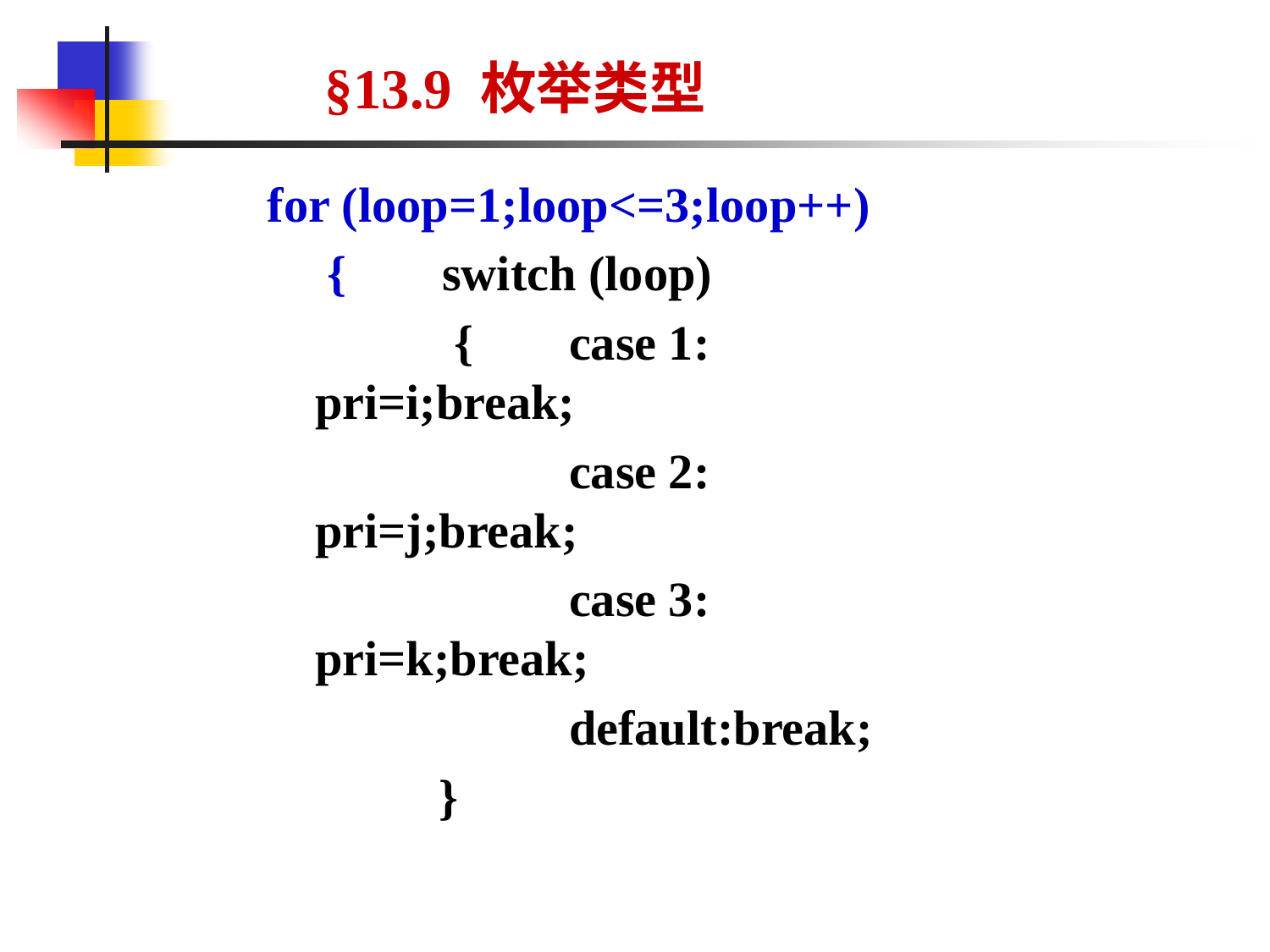

§13.9 枚举类型
for (loop=1;loop<=3;loop++)
	 {	switch (loop)
		 {	case 1: pri=i;break;
			case 2: pri=j;break;
			case 3: pri=k;break;
			default:break;
              }